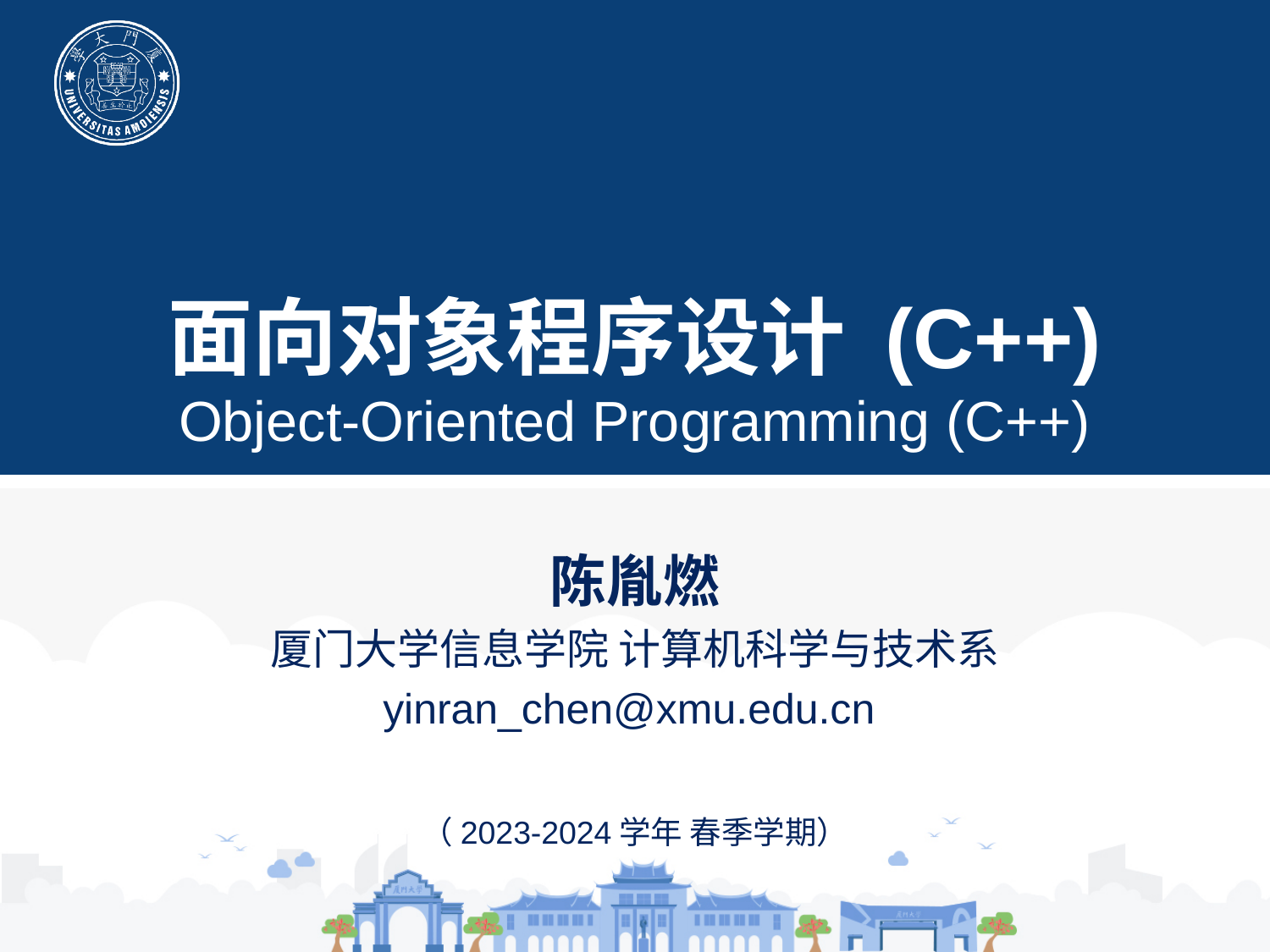

# 面向对象程序设计 (C++) Object-Oriented Programming (C++)
陈胤燃
厦门大学信息学院 计算机科学与技术系
yinran_chen@xmu.edu.cn

（2023-2024学年 春季学期）